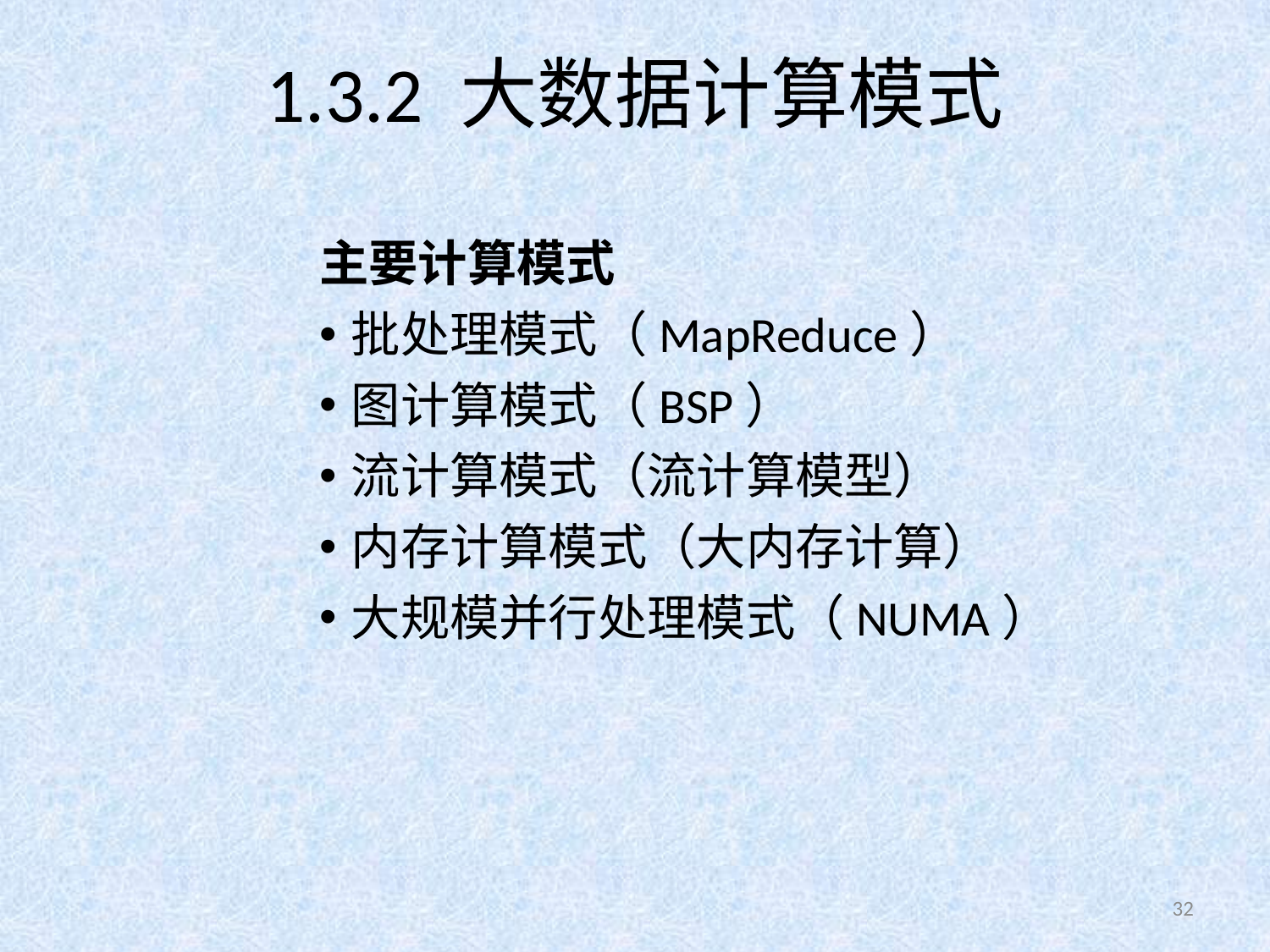

# 1.3.2 大数据计算模式
主要计算模式
批处理模式（MapReduce）
图计算模式（BSP）
流计算模式（流计算模型）
内存计算模式（大内存计算）
大规模并行处理模式（NUMA）
32